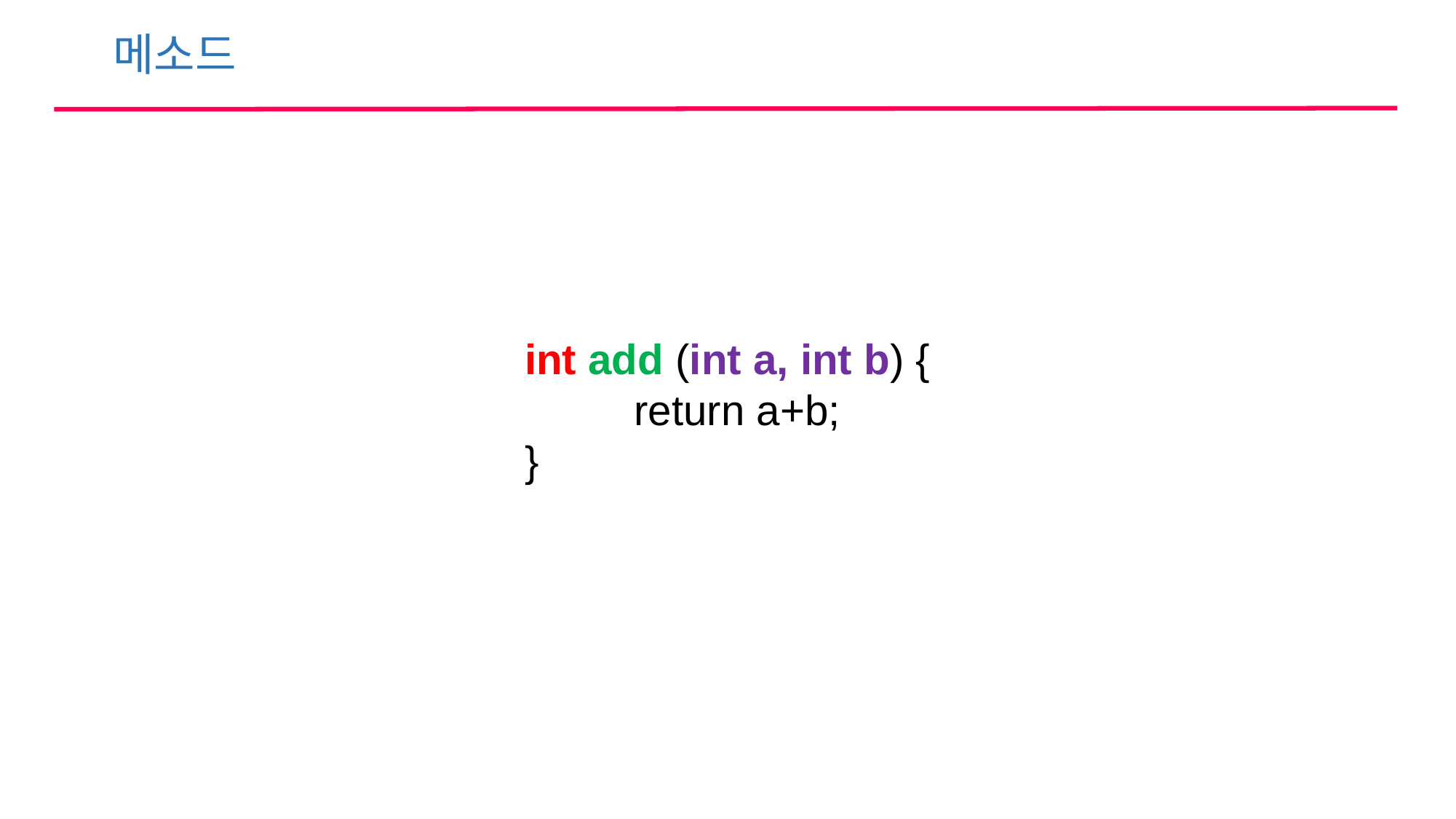

메소드
int add (int a, int b) {
	return a+b;
}